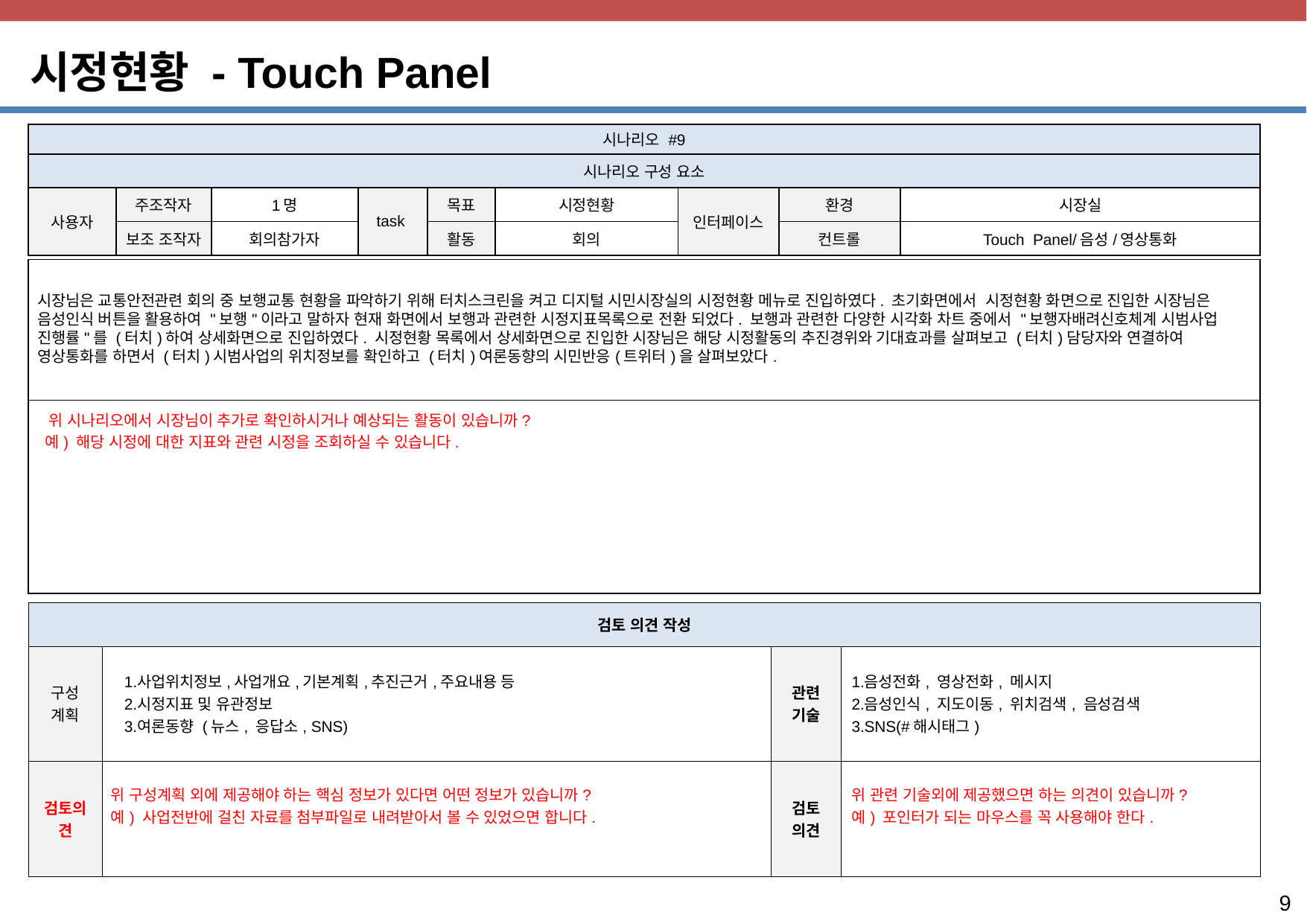

시정현황 - Touch Panel
| 시나리오 #9 |  |  |  |  |  |  |  |  |
| --- | --- | --- | --- | --- | --- | --- | --- | --- |
| 시나리오 구성 요소 |  |  |  |  |  |  |  |  |
| 사용자 | 주조작자 | 1명 | task | 목표 | 시정현황 | 인터페이스 | 환경 | 시장실 |
|  | 보조 조작자 | 회의참가자 |  | 활동 | 회의 |  | 컨트롤 | Touch Panel/음성/영상통화 |
| 시장님은 교통안전관련 회의 중 보행교통 현황을 파악하기 위해 터치스크린을 켜고 디지털 시민시장실의 시정현황 메뉴로 진입하였다. 초기화면에서 시정현황 화면으로 진입한 시장님은 음성인식 버튼을 활용하여 "보행"이라고 말하자 현재 화면에서 보행과 관련한 시정지표목록으로 전환 되었다. 보행과 관련한 다양한 시각화 차트 중에서 "보행자배려신호체계 시범사업 진행률"를 (터치)하여 상세화면으로 진입하였다. 시정현황 목록에서 상세화면으로 진입한 시장님은 해당 시정활동의 추진경위와 기대효과를 살펴보고 (터치)담당자와 연결하여 영상통화를 하면서 (터치)시범사업의 위치정보를 확인하고 (터치)여론동향의 시민반응(트위터)을 살펴보았다. |
| --- |
| 위 시나리오에서 시장님이 추가로 확인하시거나 예상되는 활동이 있습니까? 예) 해당 시정에 대한 지표와 관련 시정을 조회하실 수 있습니다. |
| 검토 의견 작성 |  |  |  |
| --- | --- | --- | --- |
| 구성 계획 | 사업위치정보,사업개요,기본계획,추진근거,주요내용 등 시정지표 및 유관정보 여론동향 (뉴스, 응답소, SNS) | 관련 기술 | 음성전화, 영상전화, 메시지 음성인식, 지도이동, 위치검색, 음성검색 SNS(#해시태그) |
| 검토의견 | 위 구성계획 외에 제공해야 하는 핵심 정보가 있다면 어떤 정보가 있습니까? 예) 사업전반에 걸친 자료를 첨부파일로 내려받아서 볼 수 있었으면 합니다. | 검토 의견 | 위 관련 기술외에 제공했으면 하는 의견이 있습니까? 예) 포인터가 되는 마우스를 꼭 사용해야 한다. |